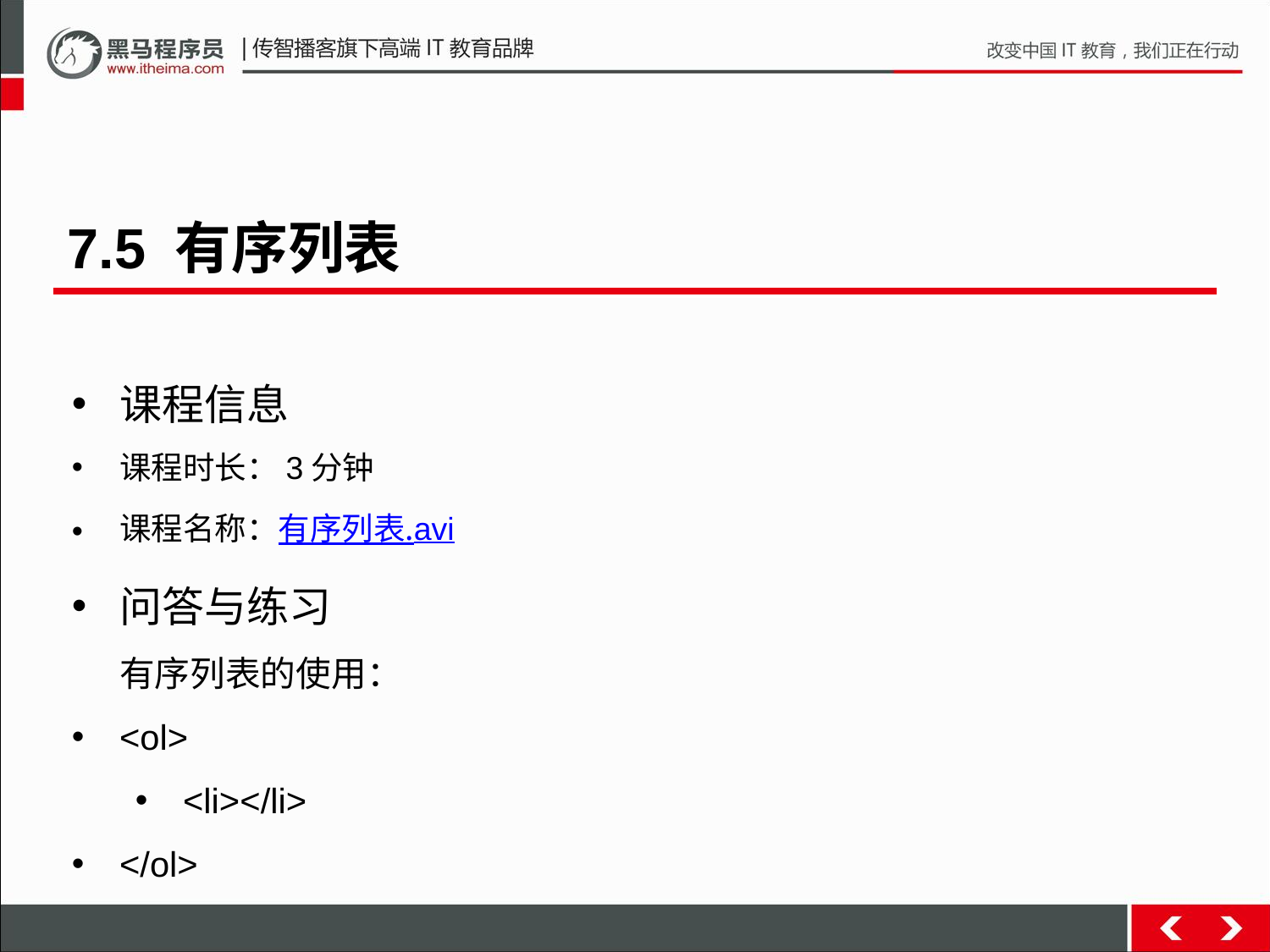

7.5 有序列表
课程信息
课程时长：3分钟
课程名称：有序列表.avi
问答与练习
有序列表的使用：
<ol>
<li></li>
</ol>